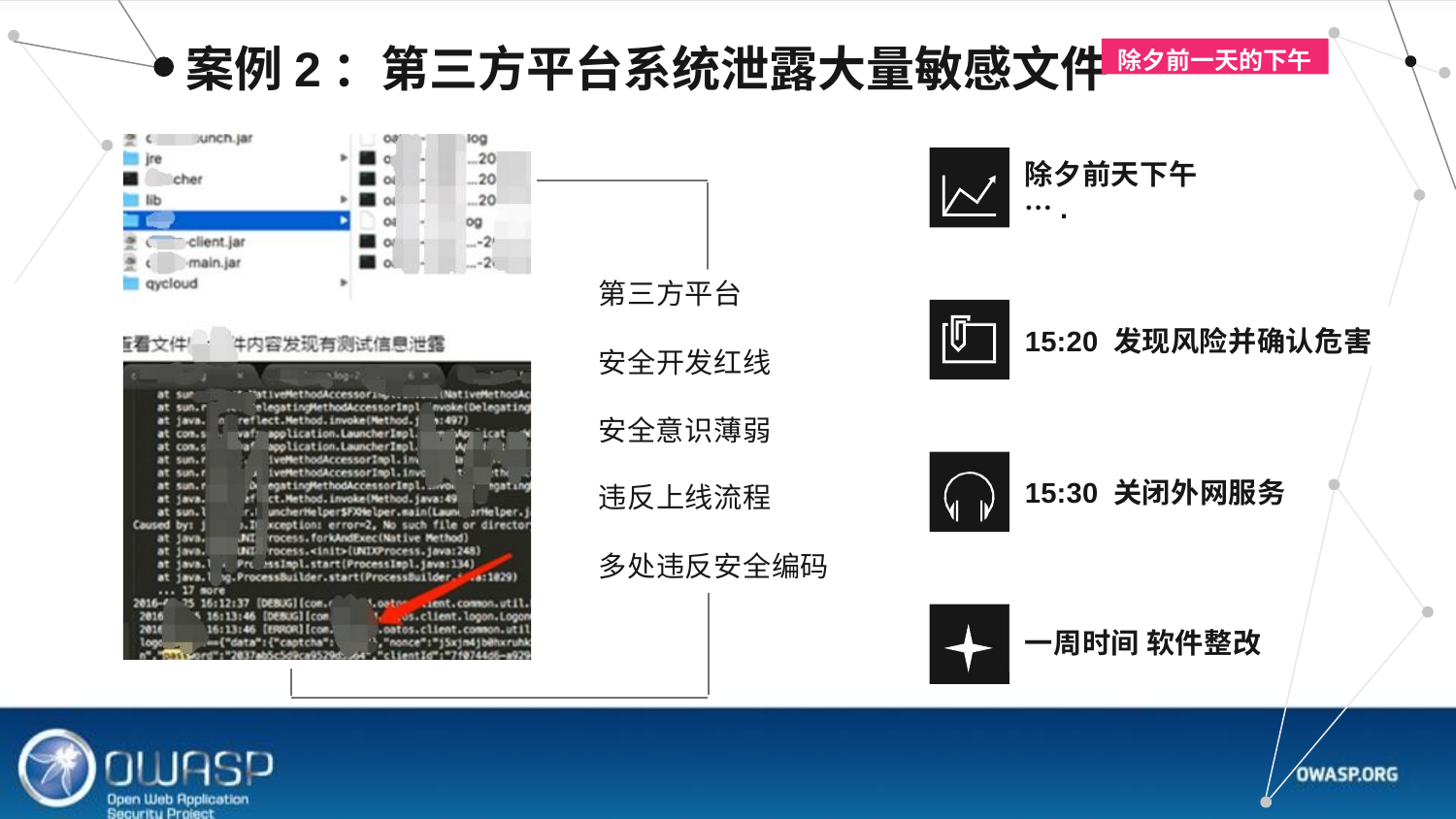

# 案例2：第三方平台系统泄露大量敏感文件

除夕前一天的下午

除夕前天下午….

第三方平台

15:20 发现风险并确认危害
安全开发红线
安全意识薄弱

15:30 关闭外网服务

违反上线流程

多处违反安全编码

一周时间 软件整改